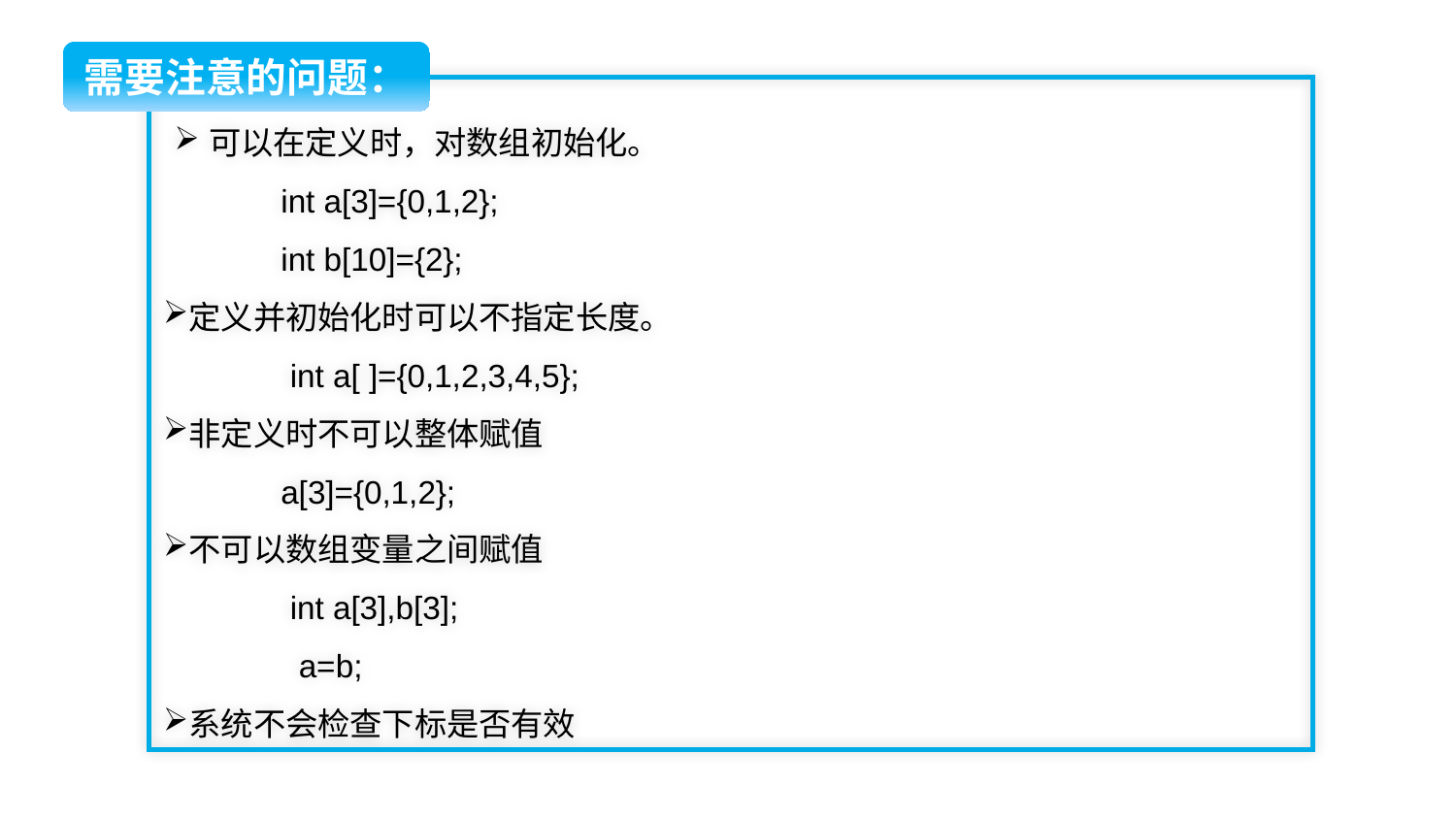

需要注意的问题：

可以在定义时，对数组初始化。
     int a[3]={0,1,2};
     int b[10]={2};
定义并初始化时可以不指定长度。
      int a[ ]={0,1,2,3,4,5};
非定义时不可以整体赋值
     a[3]={0,1,2};
不可以数组变量之间赋值
      int a[3],b[3];
       a=b;
系统不会检查下标是否有效